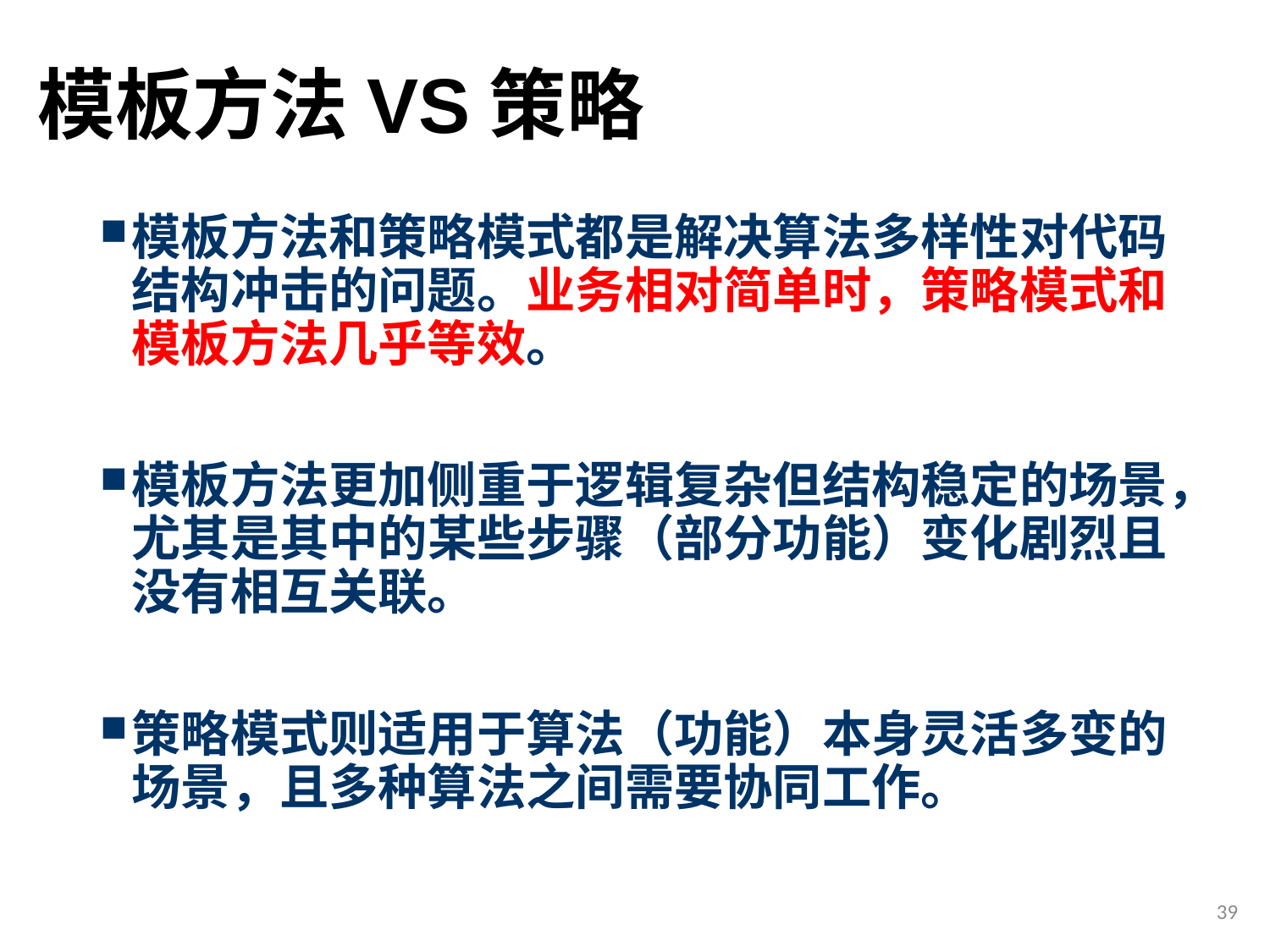

# 模板方法VS策略
模板方法和策略模式都是解决算法多样性对代码结构冲击的问题。业务相对简单时，策略模式和模板方法几乎等效。

模板方法更加侧重于逻辑复杂但结构稳定的场景，尤其是其中的某些步骤（部分功能）变化剧烈且没有相互关联。

策略模式则适用于算法（功能）本身灵活多变的场景，且多种算法之间需要协同工作。

39